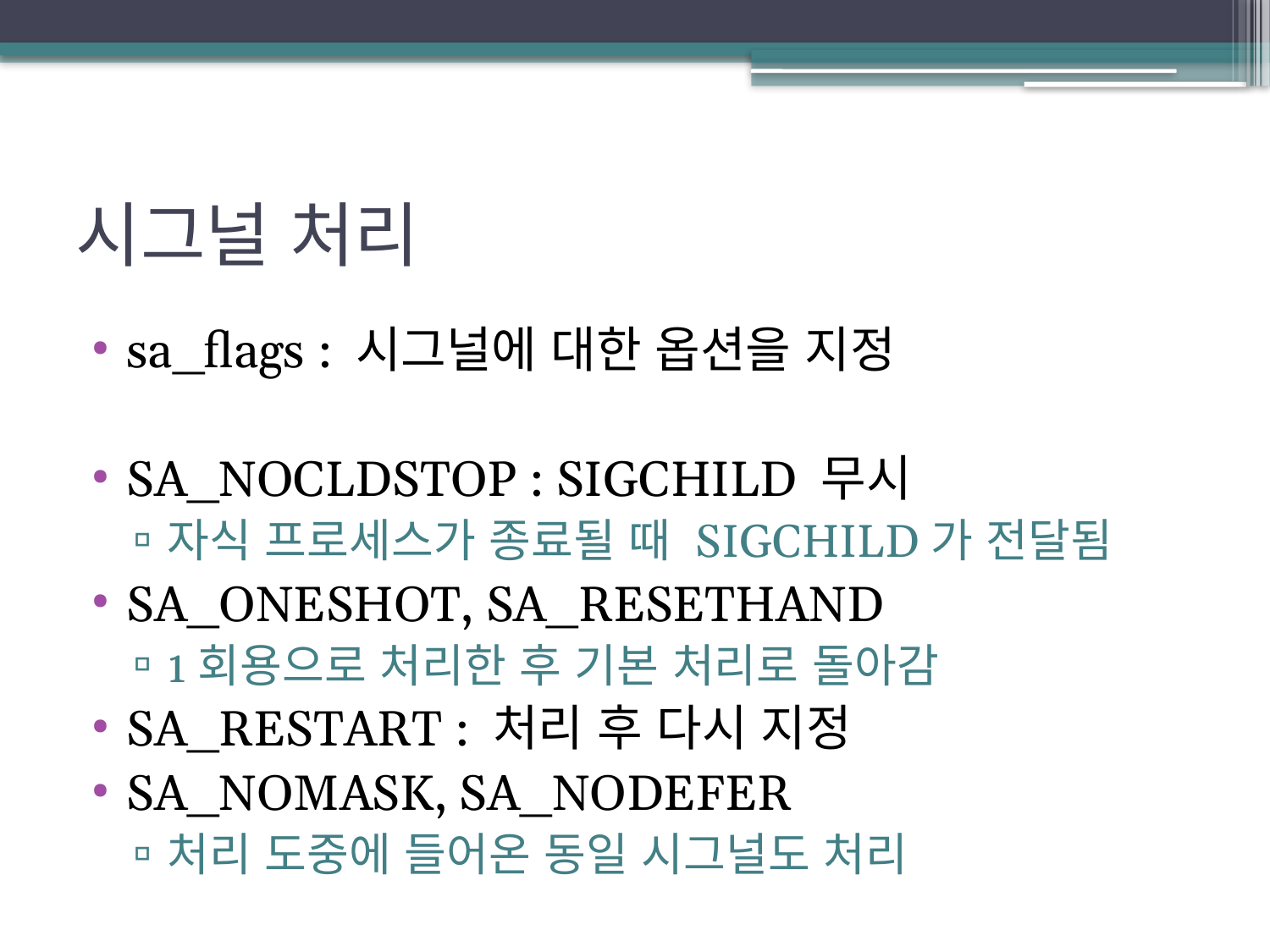

# 시그널 처리
sa_flags : 시그널에 대한 옵션을 지정

SA_NOCLDSTOP : SIGCHILD 무시
자식 프로세스가 종료될 때 SIGCHILD가 전달됨
SA_ONESHOT, SA_RESETHAND
1회용으로 처리한 후 기본 처리로 돌아감
SA_RESTART : 처리 후 다시 지정
SA_NOMASK, SA_NODEFER
처리 도중에 들어온 동일 시그널도 처리